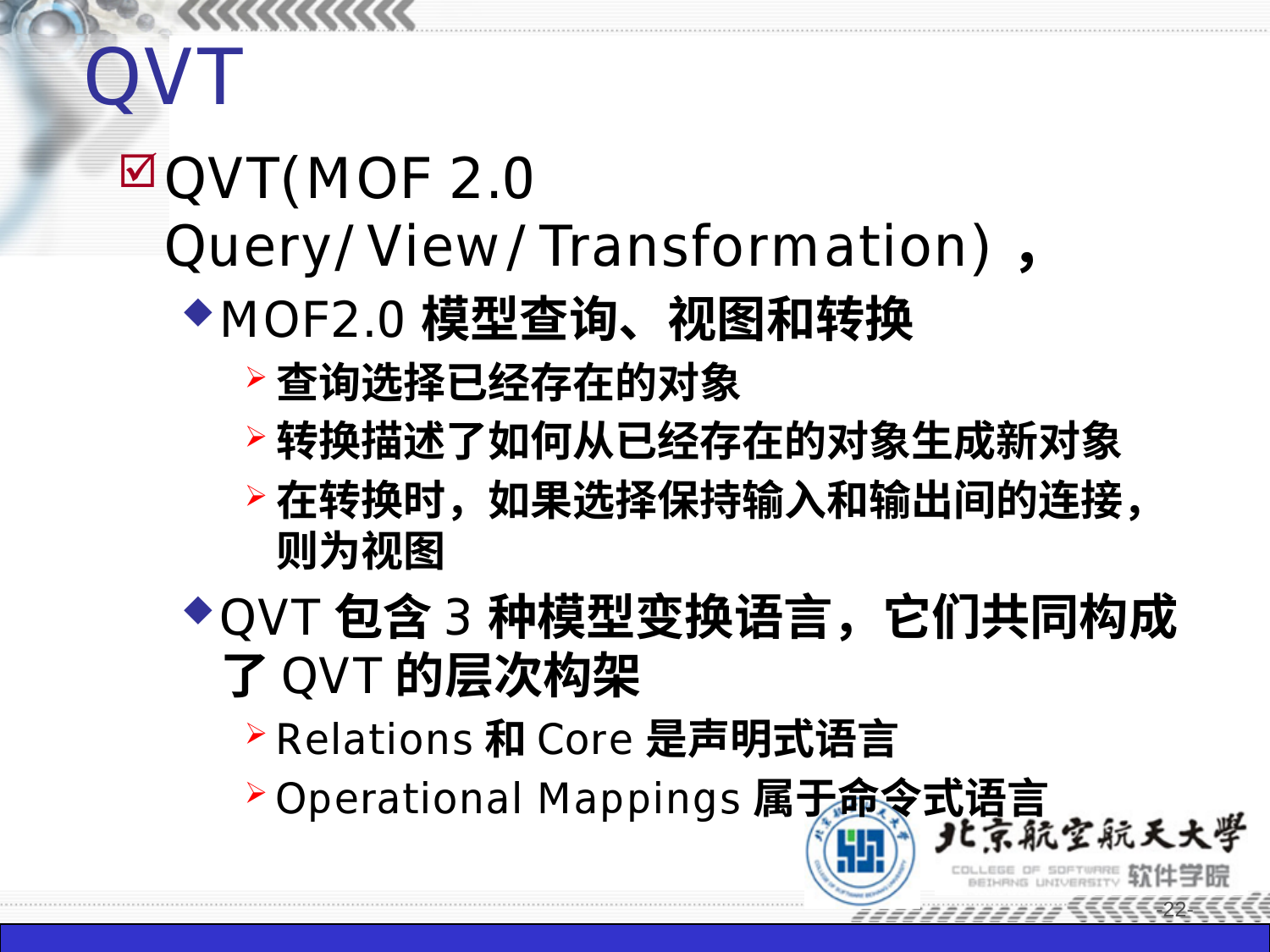

# QVT
QVT(MOF 2.0 Query/View/Transformation)，
MOF2.0模型查询、视图和转换
查询选择已经存在的对象
转换描述了如何从已经存在的对象生成新对象
在转换时，如果选择保持输入和输出间的连接，则为视图
QVT包含3种模型变换语言，它们共同构成了QVT的层次构架
Relations和Core是声明式语言
Operational Mappings属于命令式语言
-22-